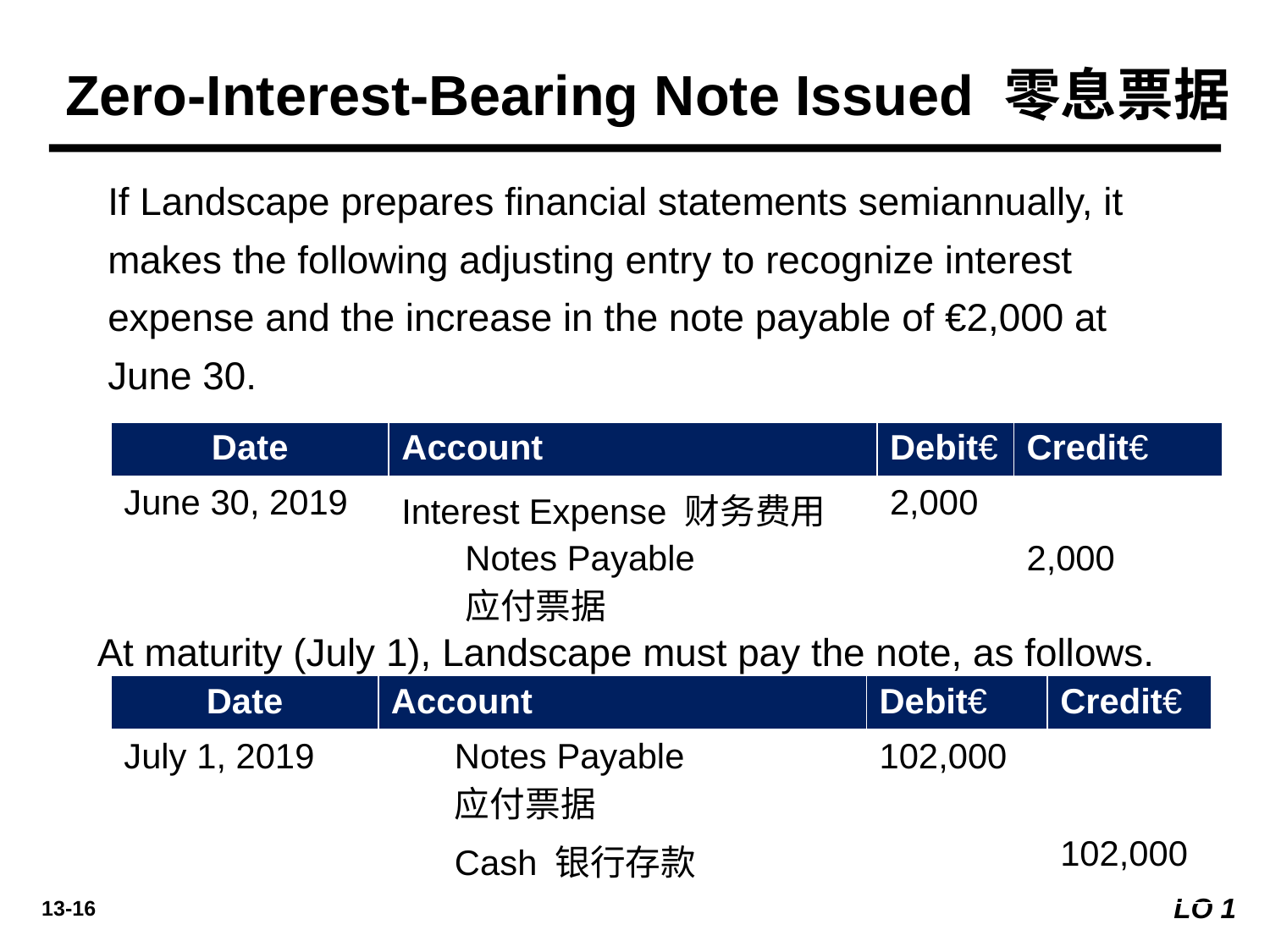

Zero-Interest-Bearing Note Issued 零息票据

If Landscape prepares financial statements semiannually, it makes the following adjusting entry to recognize interest expense and the increase in the note payable of €2,000 at June 30.
| Date | Account | Debit€ | Credit€ |
| --- | --- | --- | --- |
| June 30, 2019 | Interest Expense 财务费用 | 2,000 |  |
|  | Notes Payable 应付票据 |  | 2,000 |
At maturity (July 1), Landscape must pay the note, as follows.
| Date | Account | Debit€ | Credit€ |
| --- | --- | --- | --- |
| July 1, 2019 | Notes Payable 应付票据 | 102,000 |  |
|  | Cash 银行存款 |  | 102,000 |
LO 1